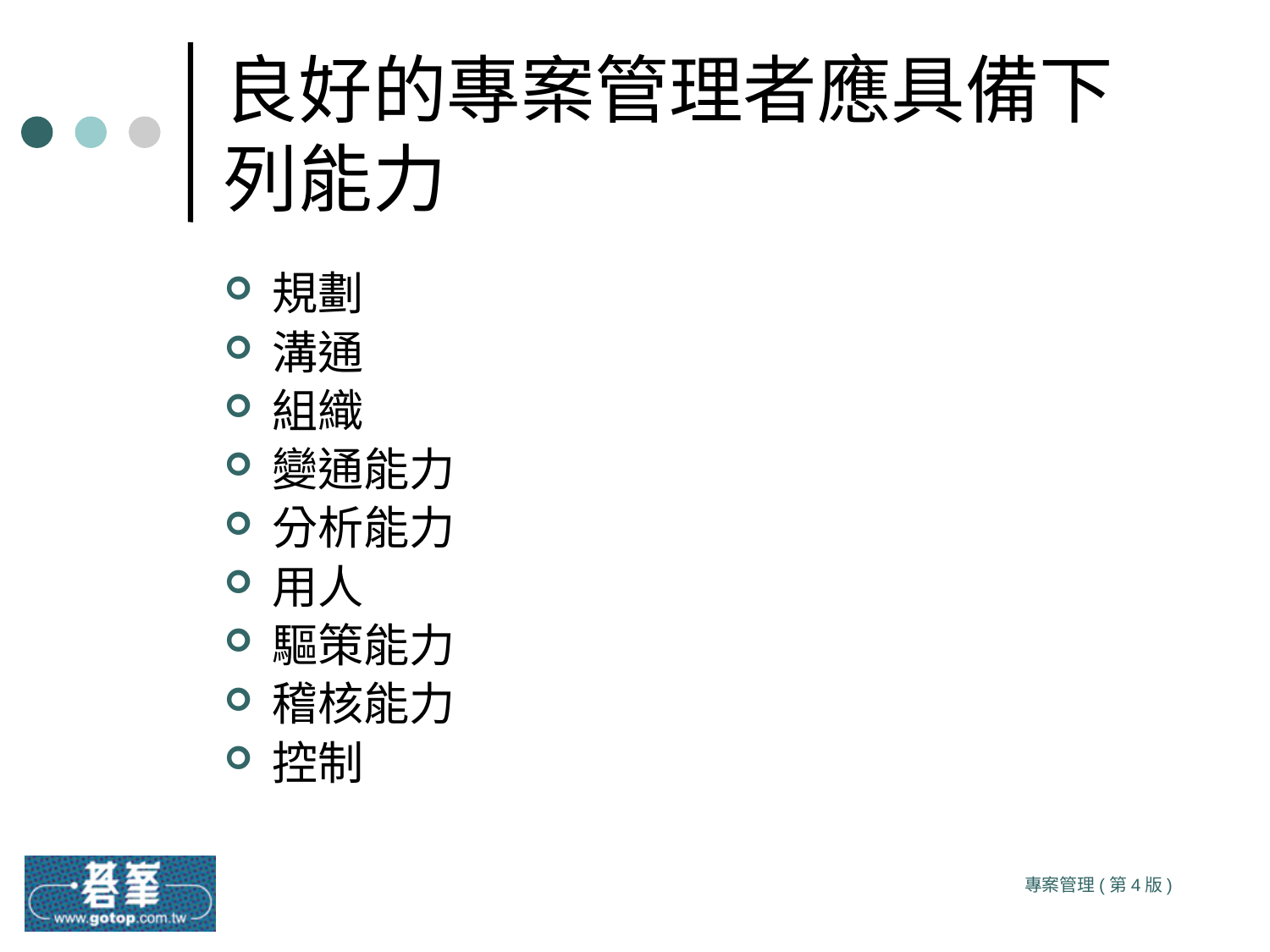

# 良好的專案管理者應具備下列能力
規劃
溝通
組織
變通能力
分析能力
用人
驅策能力
稽核能力
控制
專案管理(第4版)